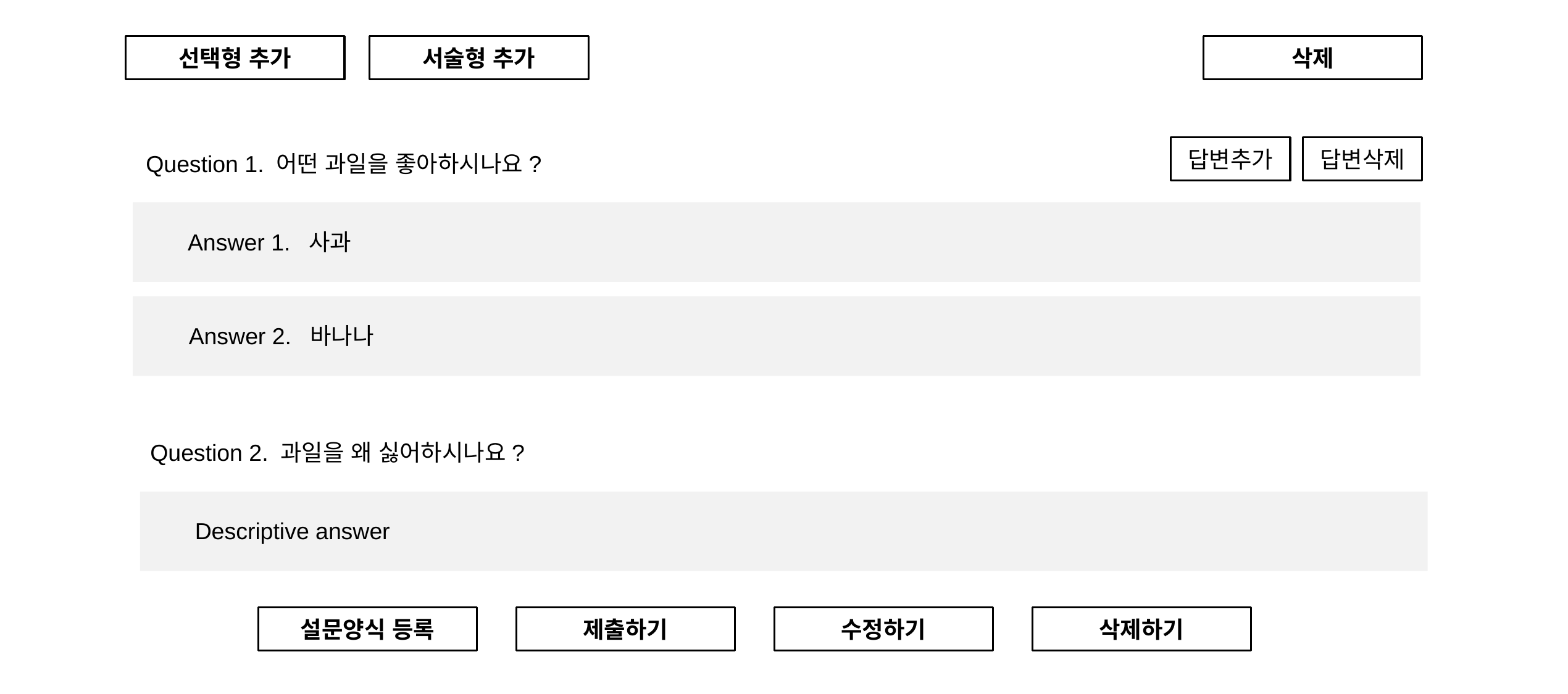

선택형 추가
서술형 추가
삭제
답변추가
답변삭제
Question 1. 어떤 과일을 좋아하시나요?

Answer 1.  사과

Answer 2.  바나나
Question 2. 과일을 왜 싫어하시나요?

Descriptive answer
설문양식 등록
제출하기
수정하기
삭제하기